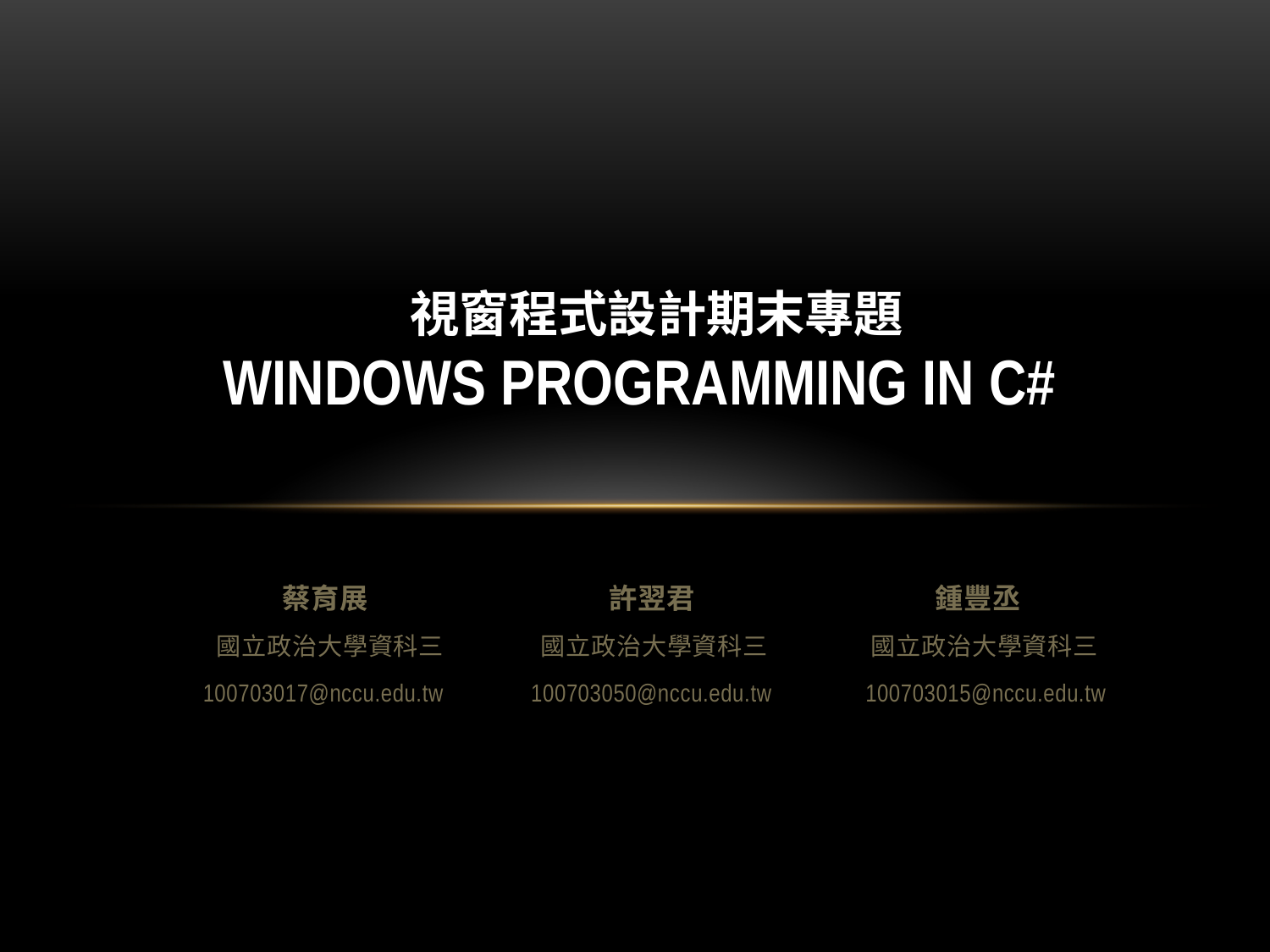

#
  視窗程式設計期末專題
WINDOWS PROGRAMMING IN C#
                           蔡育展                                   許翌君                                   鍾豐丞
                  國立政治大學資科三                國立政治大學資科三                 國立政治大學資科三
                    100703017@nccu.edu.tw              100703050@nccu.edu.tw               100703015@nccu.edu.tw